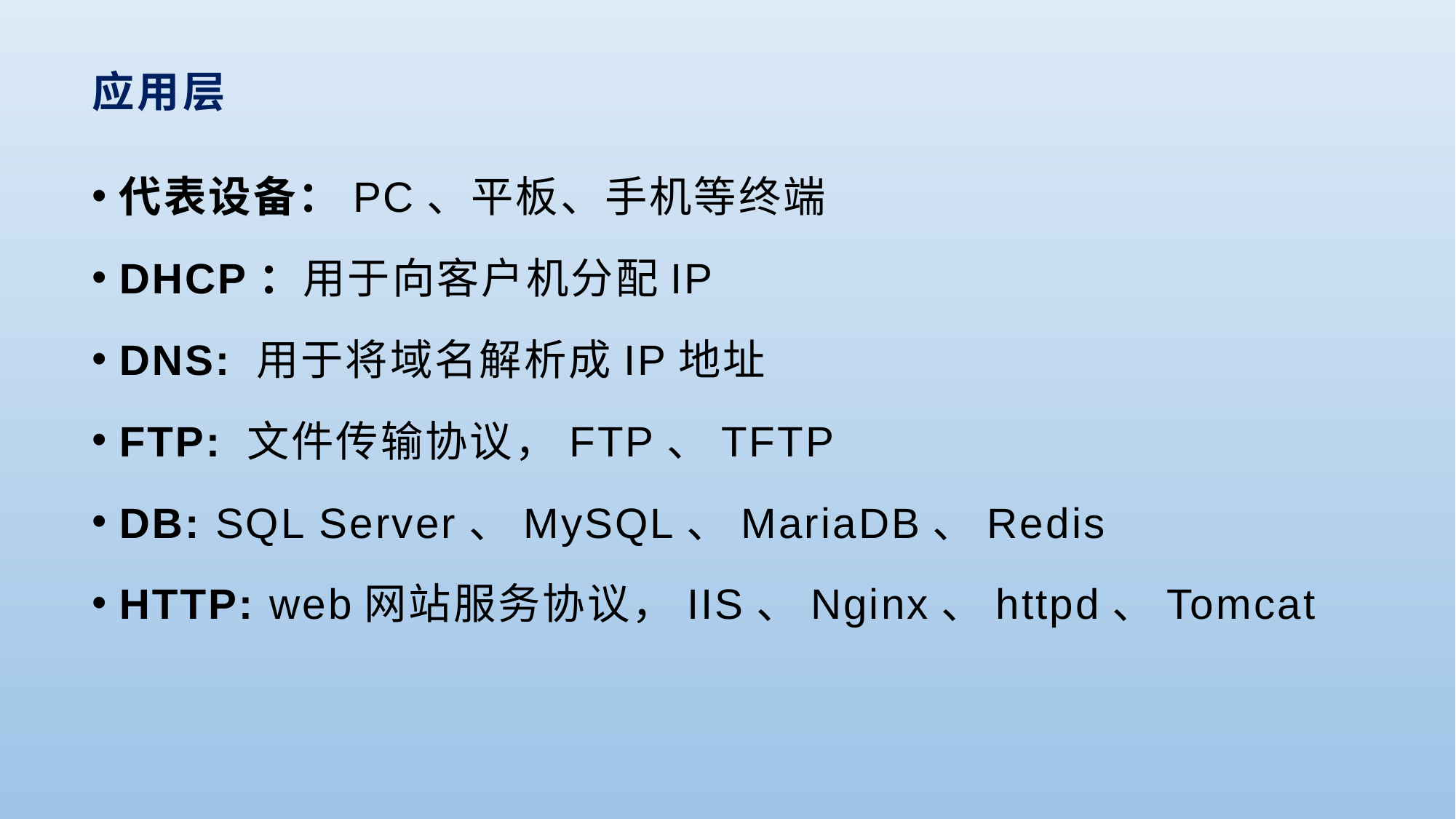

# 应用层
代表设备：PC、平板、手机等终端
DHCP：用于向客户机分配IP
DNS: 用于将域名解析成IP地址
FTP: 文件传输协议，FTP、TFTP
DB: SQL Server、MySQL、MariaDB、Redis
HTTP: web网站服务协议，IIS、Nginx、httpd、Tomcat